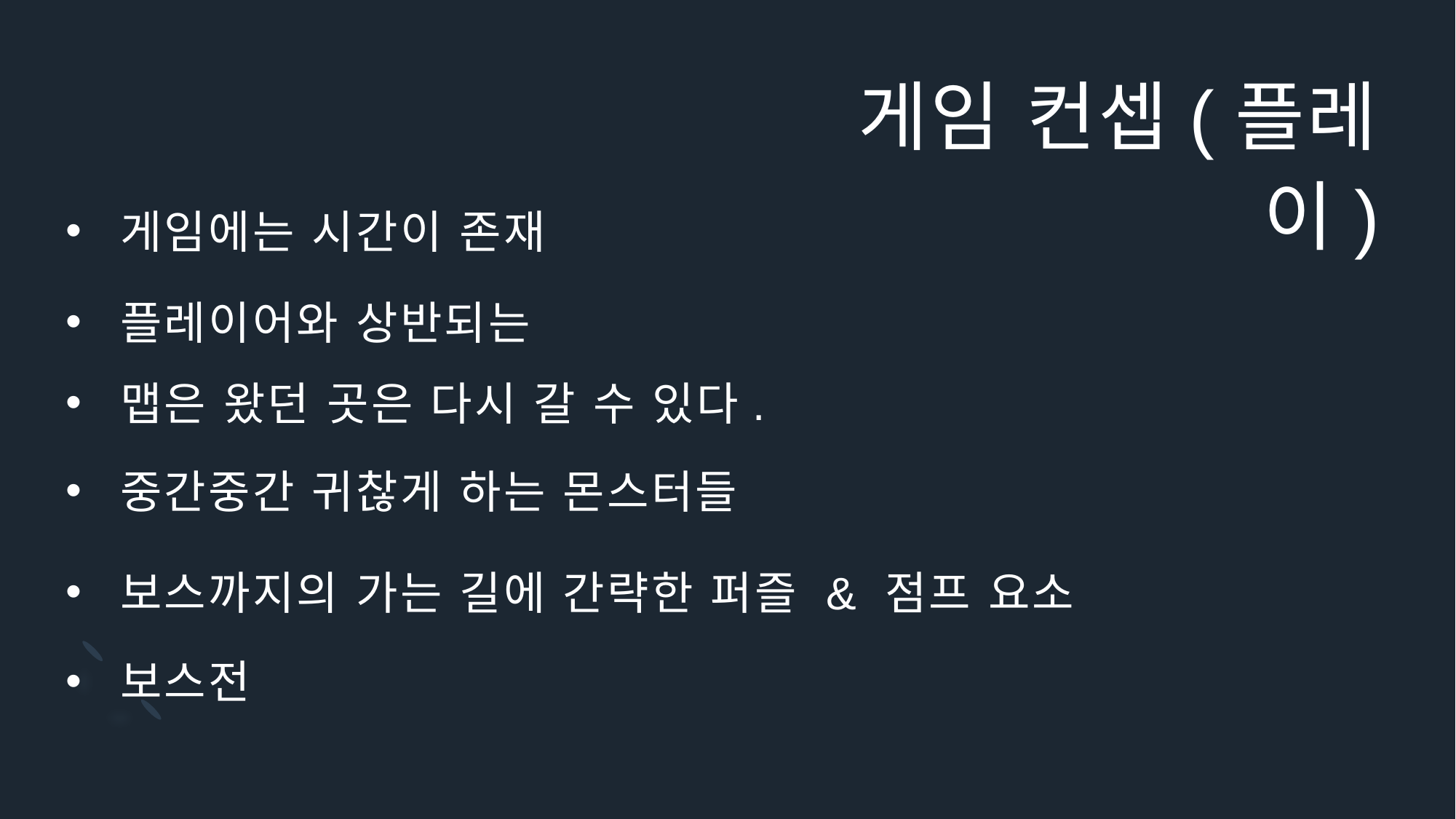

게임 컨셉(플레이)
게임에는 시간이 존재
플레이어와 상반되는
맵은 왔던 곳은 다시 갈 수 있다.
중간중간 귀찮게 하는 몬스터들
보스까지의 가는 길에 간략한 퍼즐 & 점프 요소
보스전